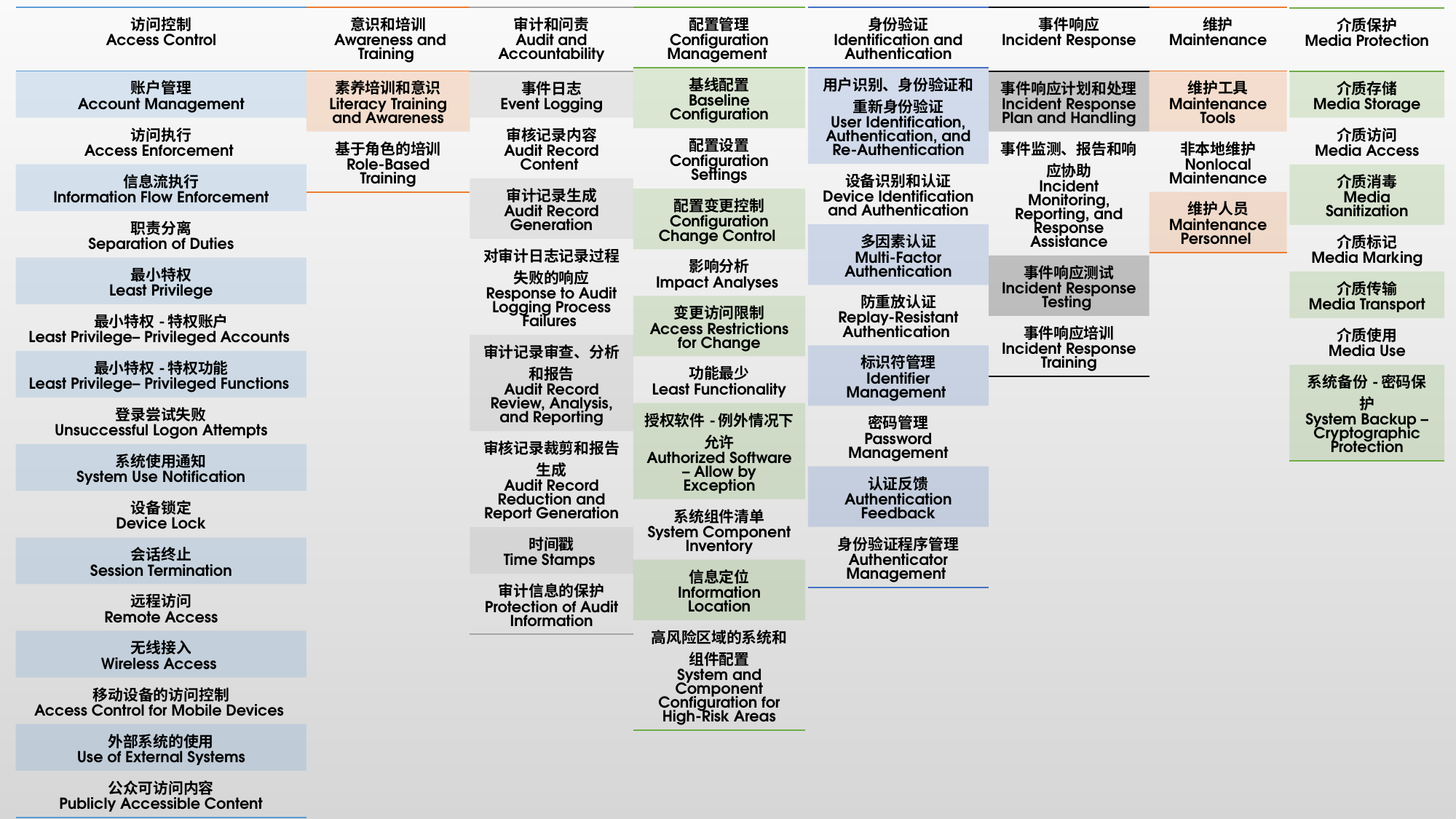

| 维护 Maintenance |
| --- |
| 维护工具 Maintenance Tools |
| 非本地维护 Nonlocal Maintenance |
| 维护人员 Maintenance Personnel |
| 访问控制 Access Control |
| --- |
| 账户管理 Account Management |
| 访问执行 Access Enforcement |
| 信息流执行 Information Flow Enforcement |
| 职责分离 Separation of Duties |
| 最小特权 Least Privilege |
| 最小特权-特权账户 Least Privilege– Privileged Accounts |
| 最小特权-特权功能 Least Privilege– Privileged Functions |
| 登录尝试失败 Unsuccessful Logon Attempts |
| 系统使用通知 System Use Notification |
| 设备锁定 Device Lock |
| 会话终止 Session Termination |
| 远程访问 Remote Access |
| 无线接入 Wireless Access |
| 移动设备的访问控制 Access Control for Mobile Devices |
| 外部系统的使用 Use of External Systems |
| 公众可访问内容 Publicly Accessible Content |
| 意识和培训 Awareness and Training |
| --- |
| 素养培训和意识 Literacy Training and Awareness |
| 基于角色的培训 Role-Based Training |
| 审计和问责 Audit and Accountability |
| --- |
| 事件日志 Event Logging |
| 审核记录内容 Audit Record Content |
| 审计记录生成 Audit Record Generation |
| 对审计日志记录过程失败的响应 Response to Audit Logging Process Failures |
| 审计记录审查、分析和报告 Audit Record Review, Analysis, and Reporting |
| 审核记录裁剪和报告生成 Audit Record Reduction and Report Generation |
| 时间戳 Time Stamps |
| 审计信息的保护 Protection of Audit Information |
| 配置管理 Configuration Management |
| --- |
| 基线配置 Baseline Configuration |
| 配置设置 Configuration Settings |
| 配置变更控制 Configuration Change Control |
| 影响分析 Impact Analyses |
| 变更访问限制 Access Restrictions for Change |
| 功能最少 Least Functionality |
| 授权软件-例外情况下允许 Authorized Software – Allow by Exception |
| 系统组件清单 System Component Inventory |
| 信息定位 Information Location |
| 高风险区域的系统和组件配置 System and Component Configuration for High-Risk Areas |
| 身份验证 Identification and Authentication |
| --- |
| 用户识别、身份验证和重新身份验证 User Identification, Authentication, and Re-Authentication |
| 设备识别和认证 Device Identification and Authentication |
| 多因素认证 Multi-Factor Authentication |
| 防重放认证 Replay-Resistant Authentication |
| 标识符管理 Identifier Management |
| 密码管理 Password Management |
| 认证反馈 Authentication Feedback |
| 身份验证程序管理 Authenticator Management |
| 事件响应 Incident Response |
| --- |
| 事件响应计划和处理 Incident Response Plan and Handling |
| 事件监测、报告和响应协助 Incident Monitoring, Reporting, and Response Assistance |
| 事件响应测试 Incident Response Testing |
| 事件响应培训 Incident Response Training |
| 介质保护 Media Protection |
| --- |
| 介质存储 Media Storage |
| 介质访问 Media Access |
| 介质消毒 Media Sanitization |
| 介质标记 Media Marking |
| 介质传输 Media Transport |
| 介质使用 Media Use |
| 系统备份-密码保护 System Backup – Cryptographic Protection |